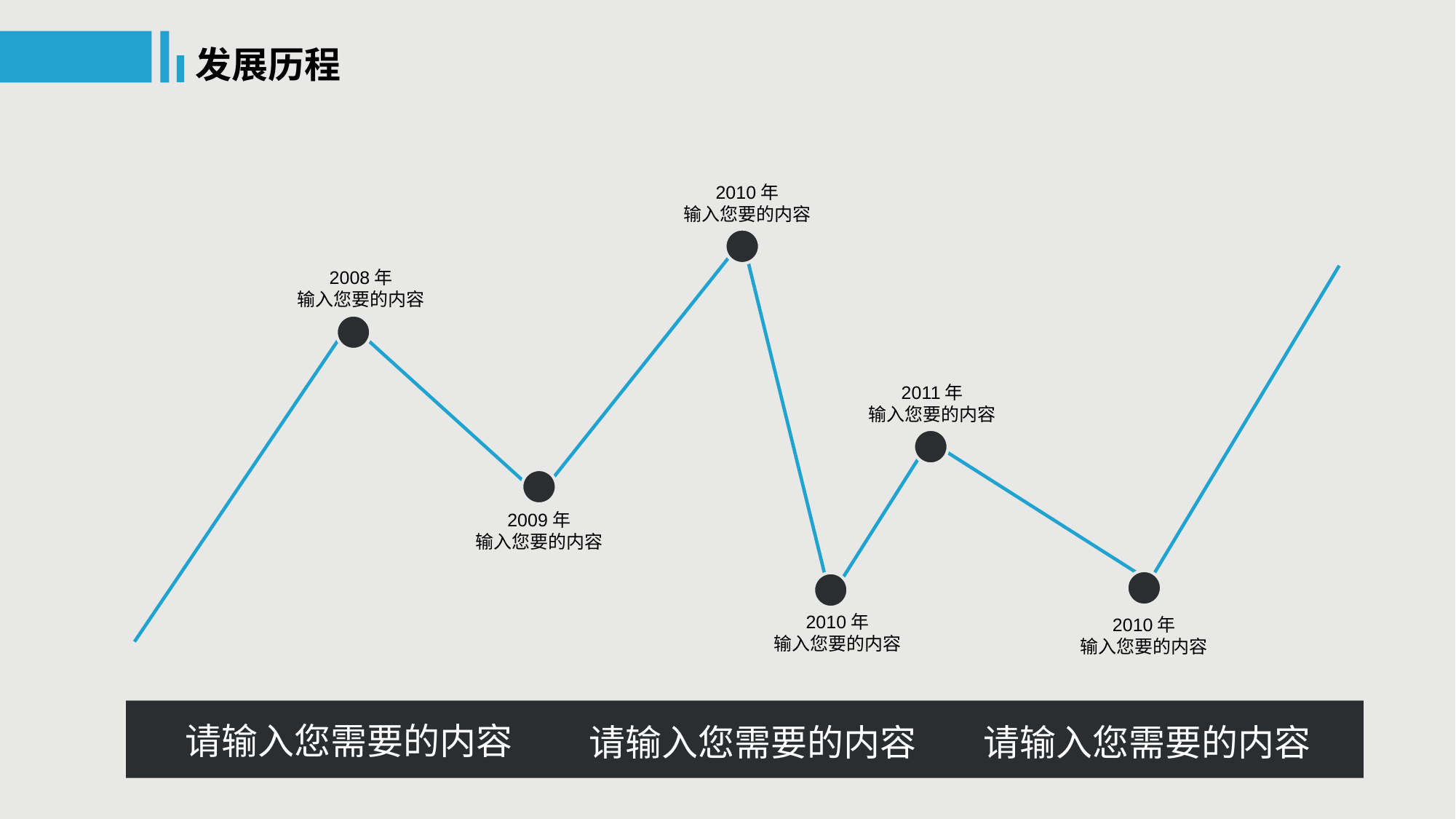

发展历程

2010年
输入您要的内容

2008年
输入您要的内容

2011年
输入您要的内容

2009年
输入您要的内容

2010年
输入您要的内容
2010年
输入您要的内容

请输入您需要的内容
请输入您需要的内容
请输入您需要的内容